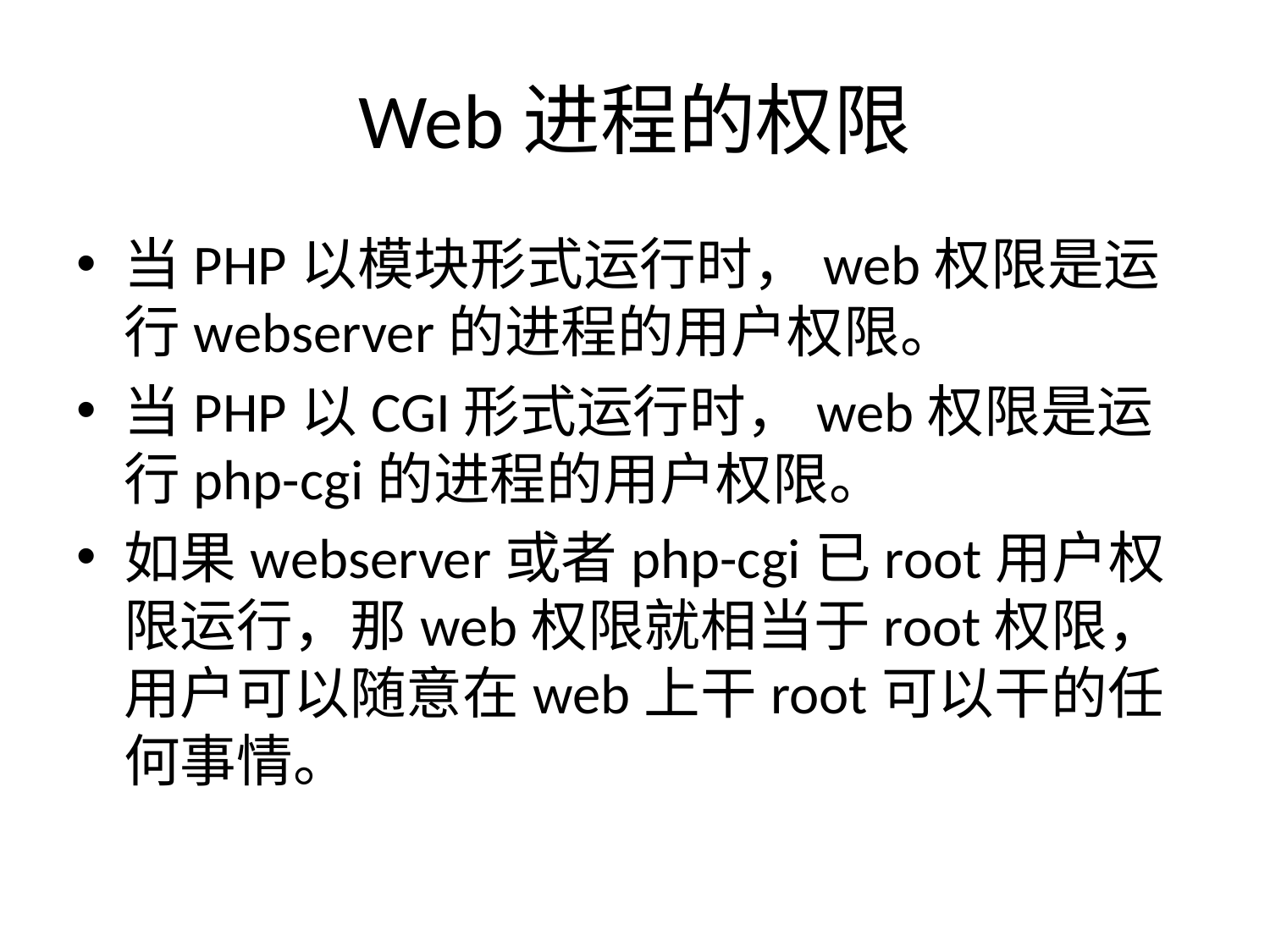

# Web进程的权限
当PHP以模块形式运行时，web权限是运行webserver的进程的用户权限。
当PHP以CGI形式运行时，web权限是运行php-cgi的进程的用户权限。
如果webserver或者php-cgi已root用户权限运行，那web权限就相当于root权限，用户可以随意在web上干root可以干的任何事情。